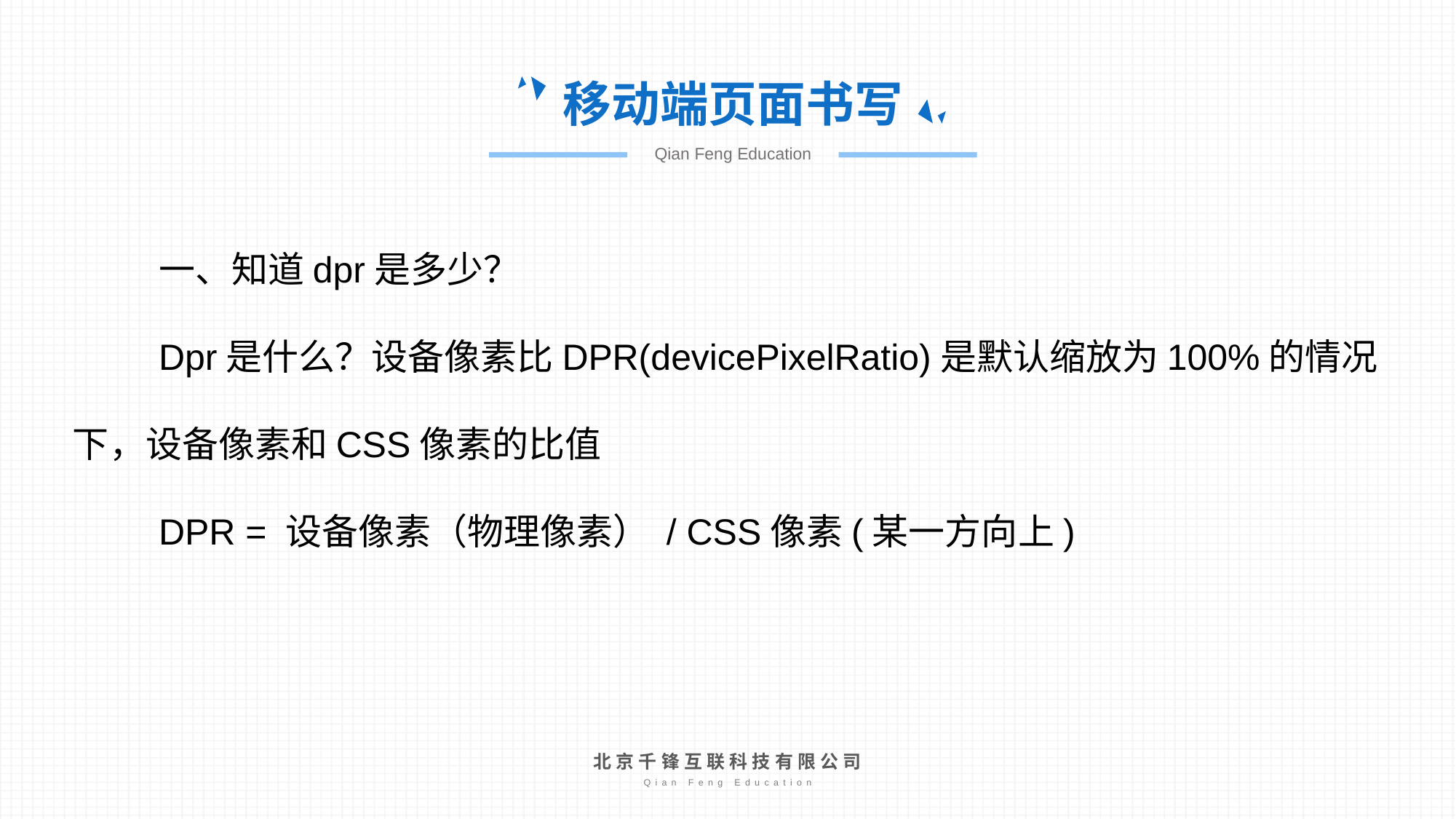

移动端页面书写

Qian Feng Education

一、知道dpr是多少？
Dpr是什么？设备像素比DPR(devicePixelRatio)是默认缩放为100%的情况下，设备像素和CSS像素的比值
DPR = 设备像素（物理像素） / CSS像素(某一方向上)
北京千锋互联科技有限公司
Qian Feng Education